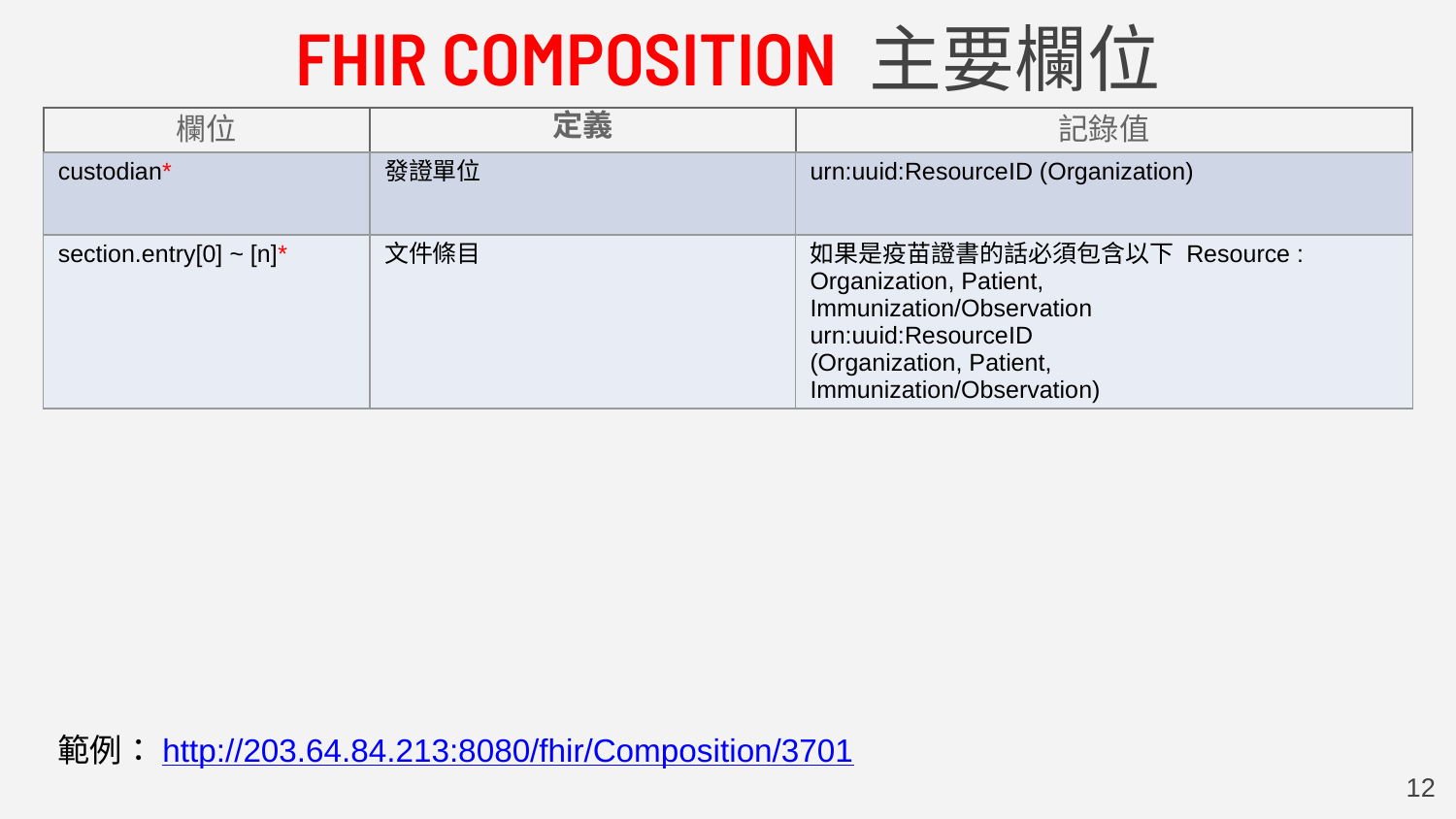

FHIR COMPOSITION 主要欄位
| 欄位 | 定義 | 記錄值 |
| --- | --- | --- |
| custodian\* | 發證單位 | urn:uuid:ResourceID (Organization) |
| section.entry[0] ~ [n]\* | 文件條目 | 如果是疫苗證書的話必須包含以下 Resource : Organization, Patient, Immunization/Observation urn:uuid:ResourceID (Organization, Patient, Immunization/Observation) |
範例：http://203.64.84.213:8080/fhir/Composition/3701
12